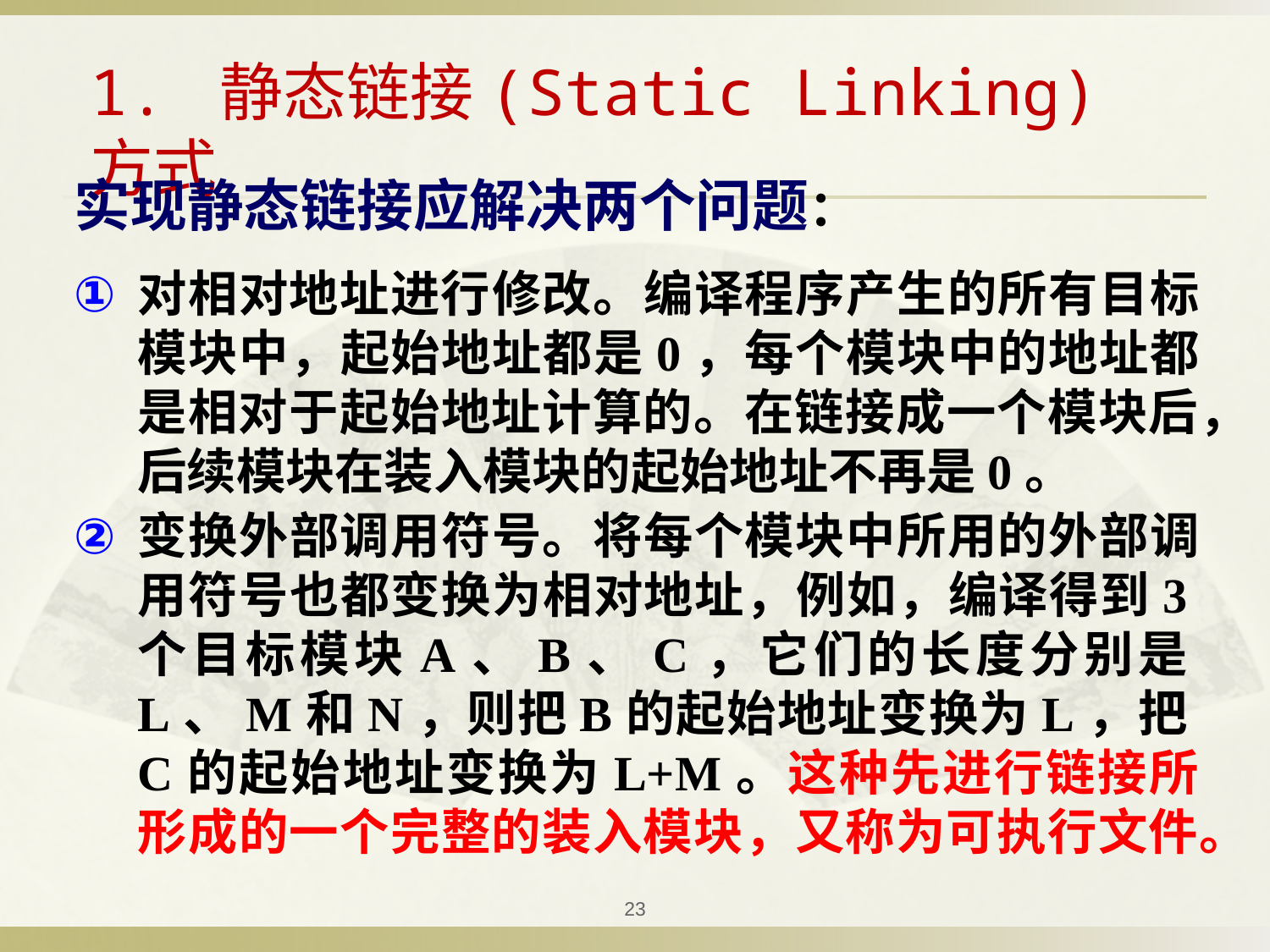

1. 静态链接(Static Linking)方式
实现静态链接应解决两个问题：
对相对地址进行修改。编译程序产生的所有目标模块中，起始地址都是0，每个模块中的地址都是相对于起始地址计算的。在链接成一个模块后，后续模块在装入模块的起始地址不再是0。
变换外部调用符号。将每个模块中所用的外部调用符号也都变换为相对地址，例如，编译得到3个目标模块A、B、C，它们的长度分别是L、M和N，则把B的起始地址变换为L，把C的起始地址变换为L+M。这种先进行链接所形成的一个完整的装入模块，又称为可执行文件。
23